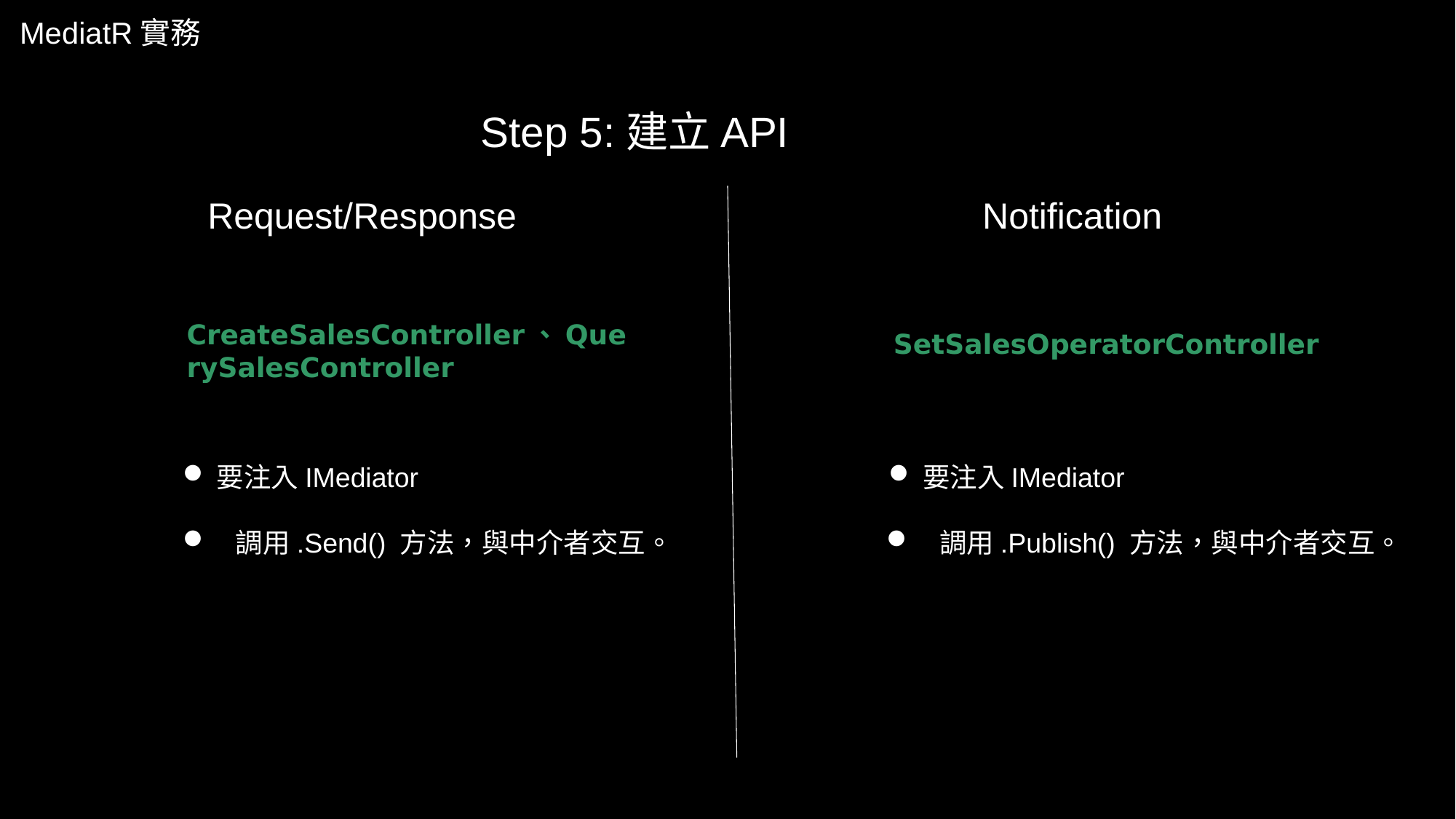

MediatR實務
Step 5:建立API
Request/Response
Notification
CreateSalesController、QuerySalesController
SetSalesOperatorController
要注入IMediator
要注入IMediator
  調用.Send() 方法，與中介者交互。
  調用.Publish() 方法，與中介者交互。